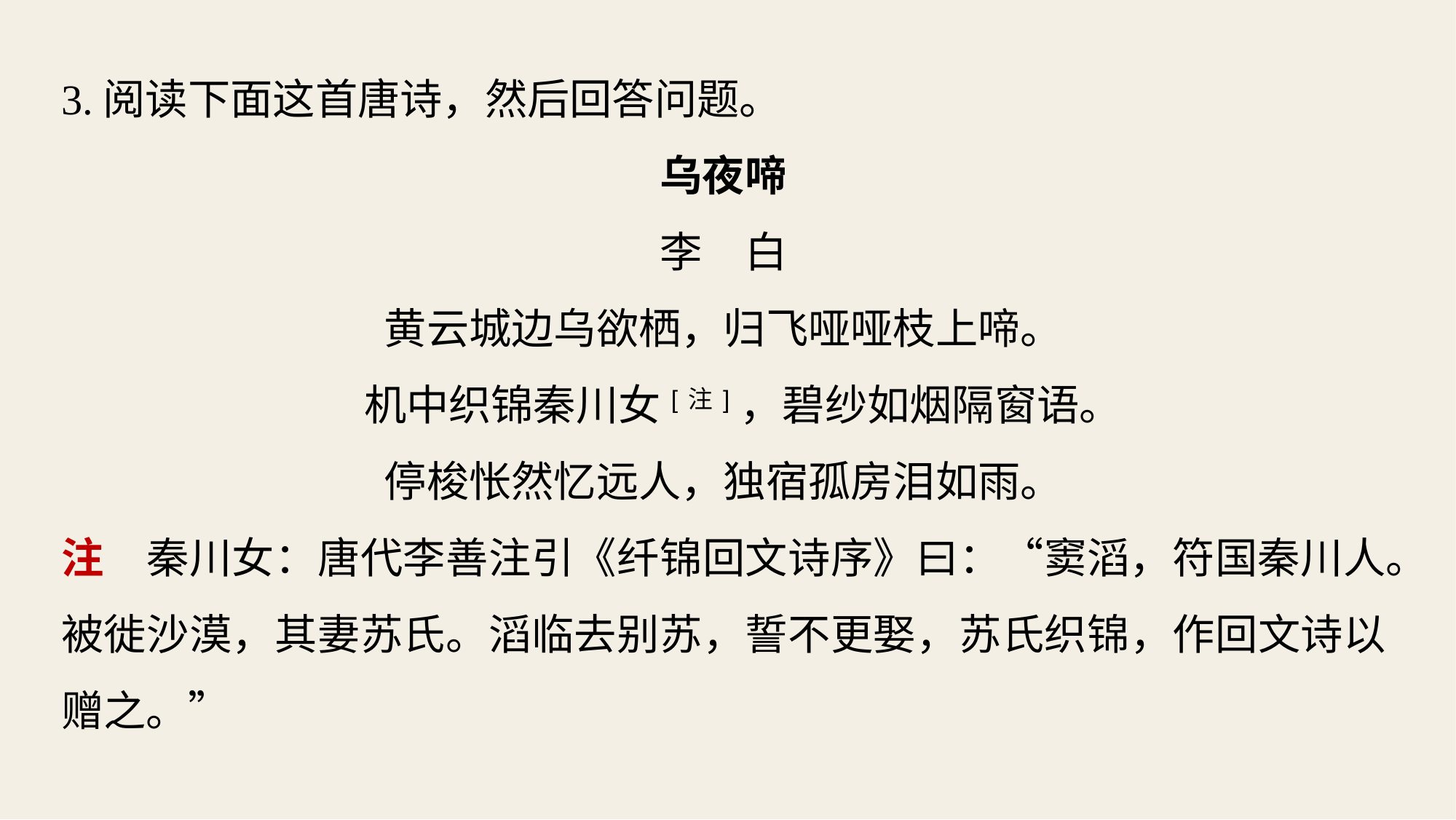

3.阅读下面这首唐诗，然后回答问题。
乌夜啼
李　白
黄云城边乌欲栖，归飞哑哑枝上啼。
   机中织锦秦川女[注]，碧纱如烟隔窗语。
停梭怅然忆远人，独宿孤房泪如雨。
注　秦川女：唐代李善注引《纤锦回文诗序》曰：“窦滔，符国秦川人。被徙沙漠，其妻苏氏。滔临去别苏，誓不更娶，苏氏织锦，作回文诗以赠之。”